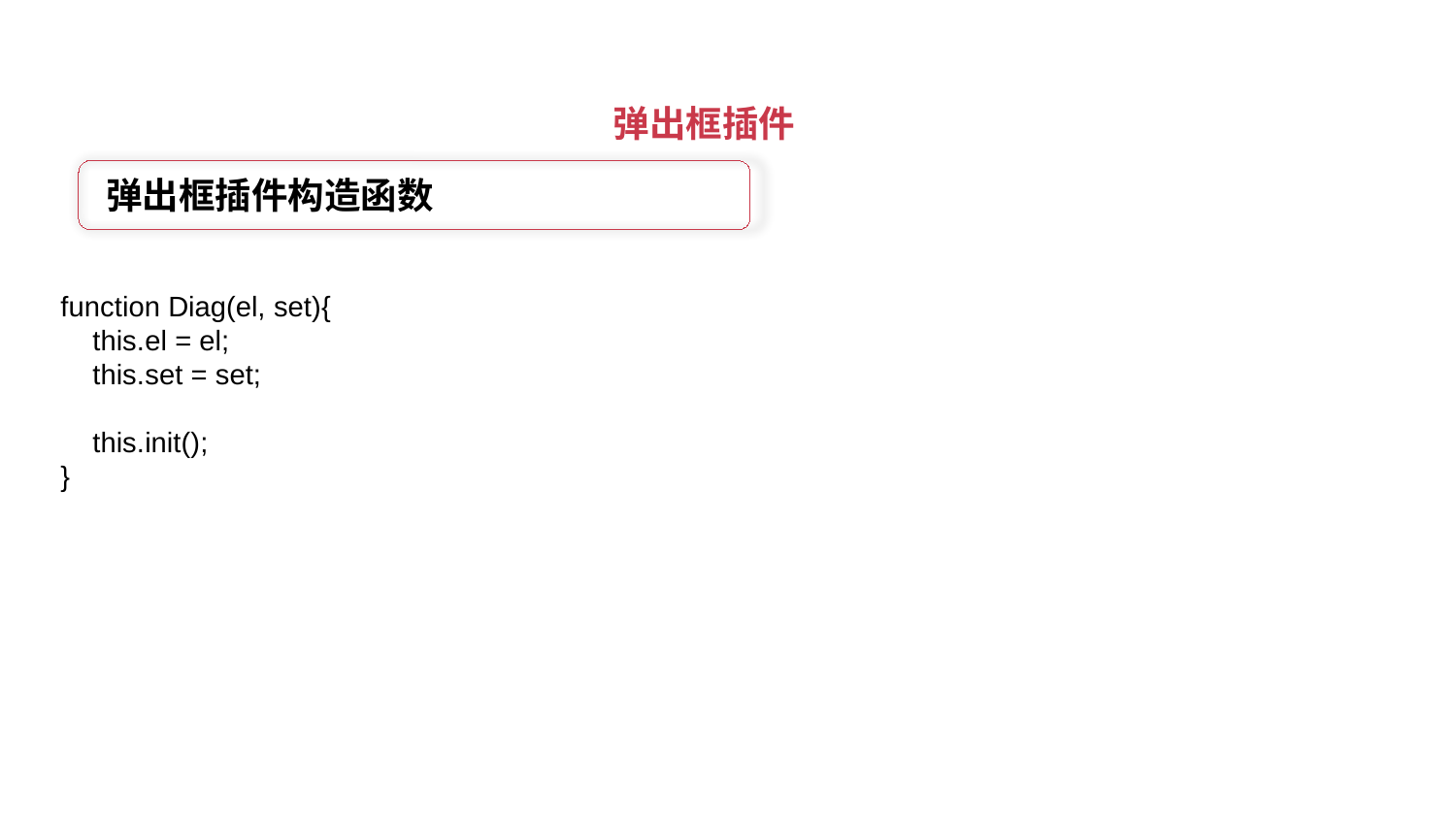

弹出框插件

弹出框插件构造函数
function Diag(el, set){
    this.el = el;
    this.set = set;

    this.init();
}